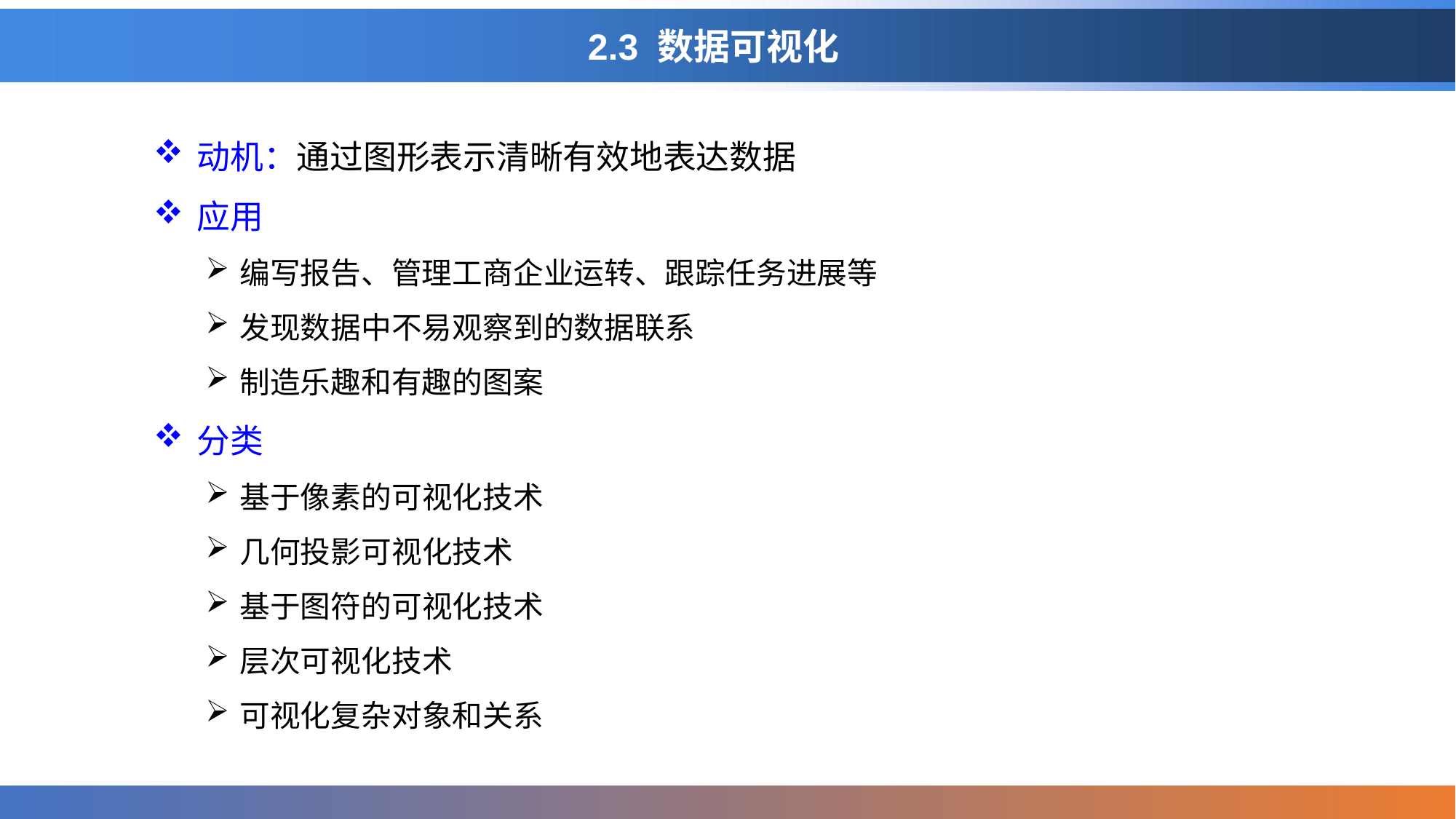

# 2.3 数据可视化
动机：通过图形表示清晰有效地表达数据
应用
编写报告、管理工商企业运转、跟踪任务进展等
发现数据中不易观察到的数据联系
制造乐趣和有趣的图案
分类
基于像素的可视化技术
几何投影可视化技术
基于图符的可视化技术
层次可视化技术
可视化复杂对象和关系